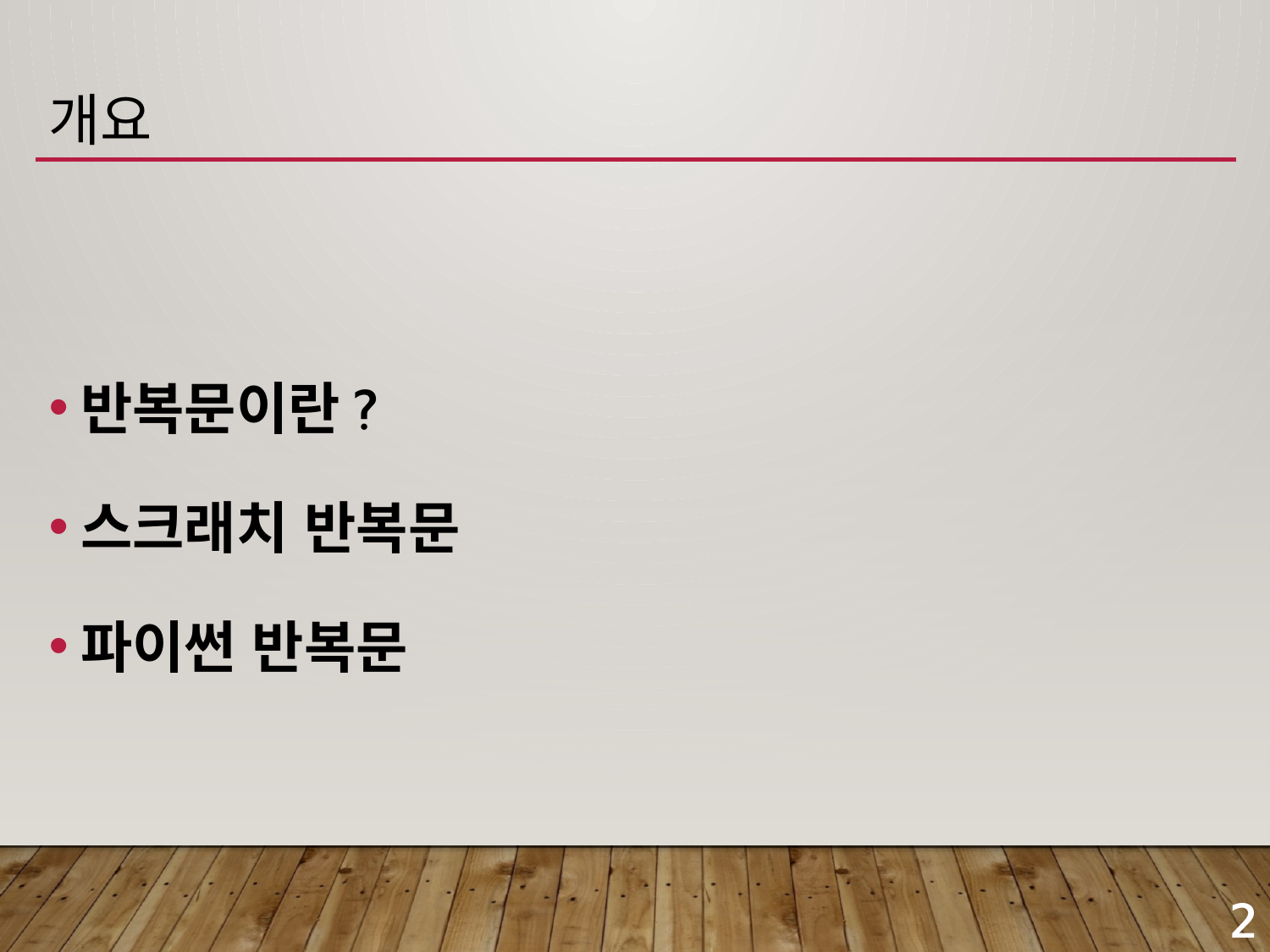

# 개요
반복문이란?
스크래치 반복문
파이썬 반복문